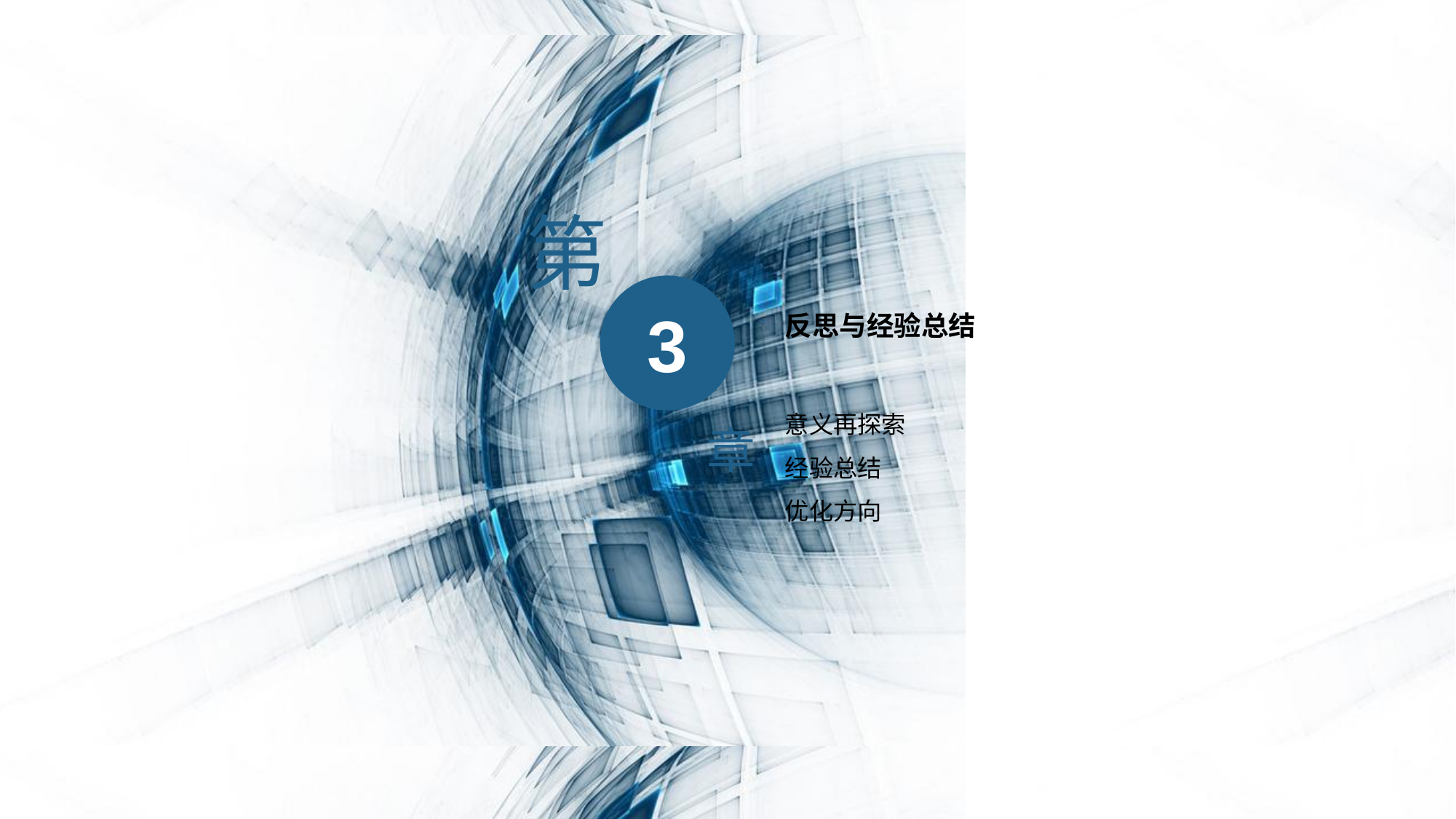

第
反思与经验总结
3
章
意义再探索
经验总结
优化方向